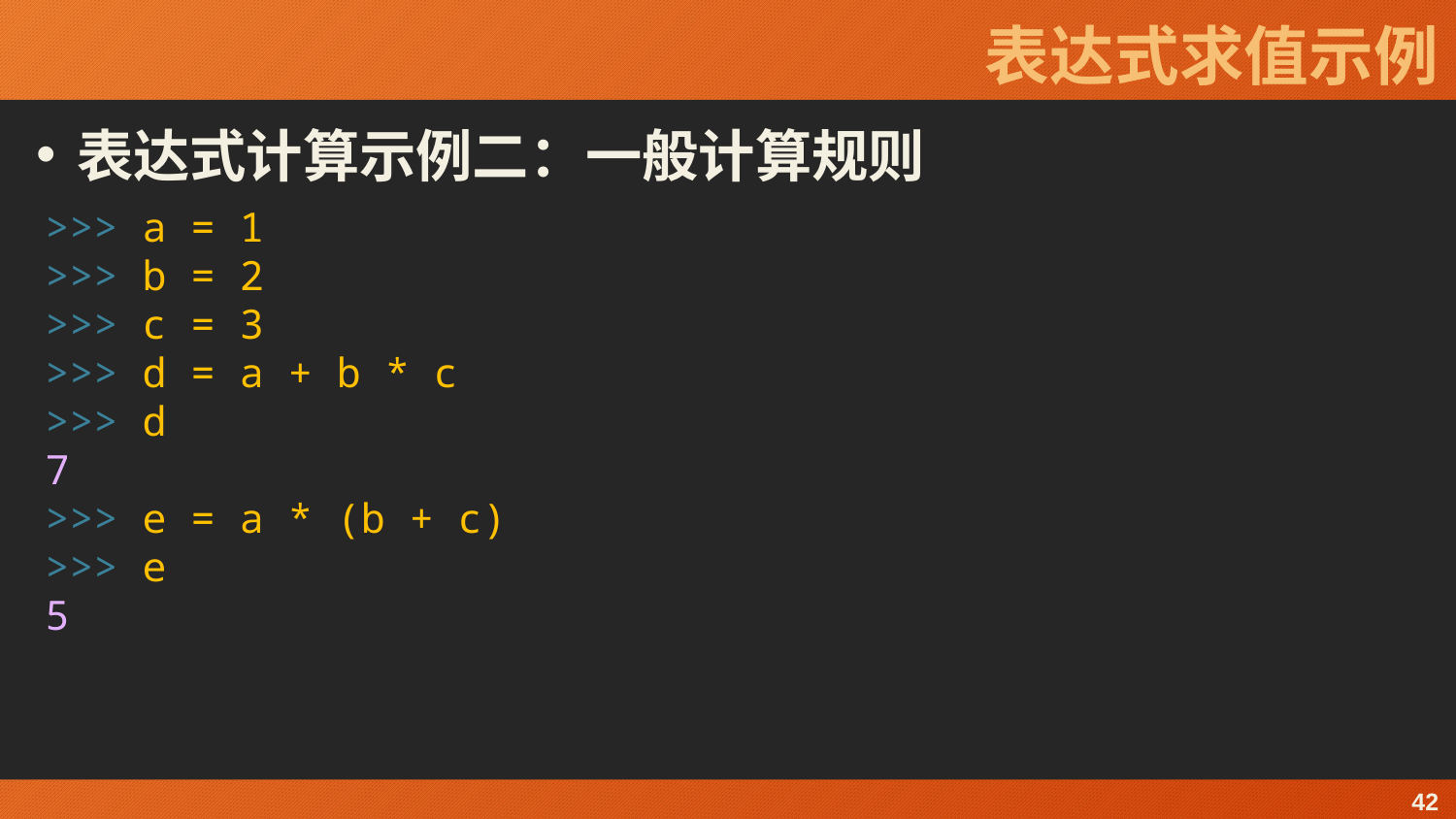

# 表达式求值示例
表达式计算示例二：一般计算规则
>>> a = 1
>>> b = 2
>>> c = 3
>>> d = a + b * c
>>> d
7
>>> e = a * (b + c)
>>> e
5
42